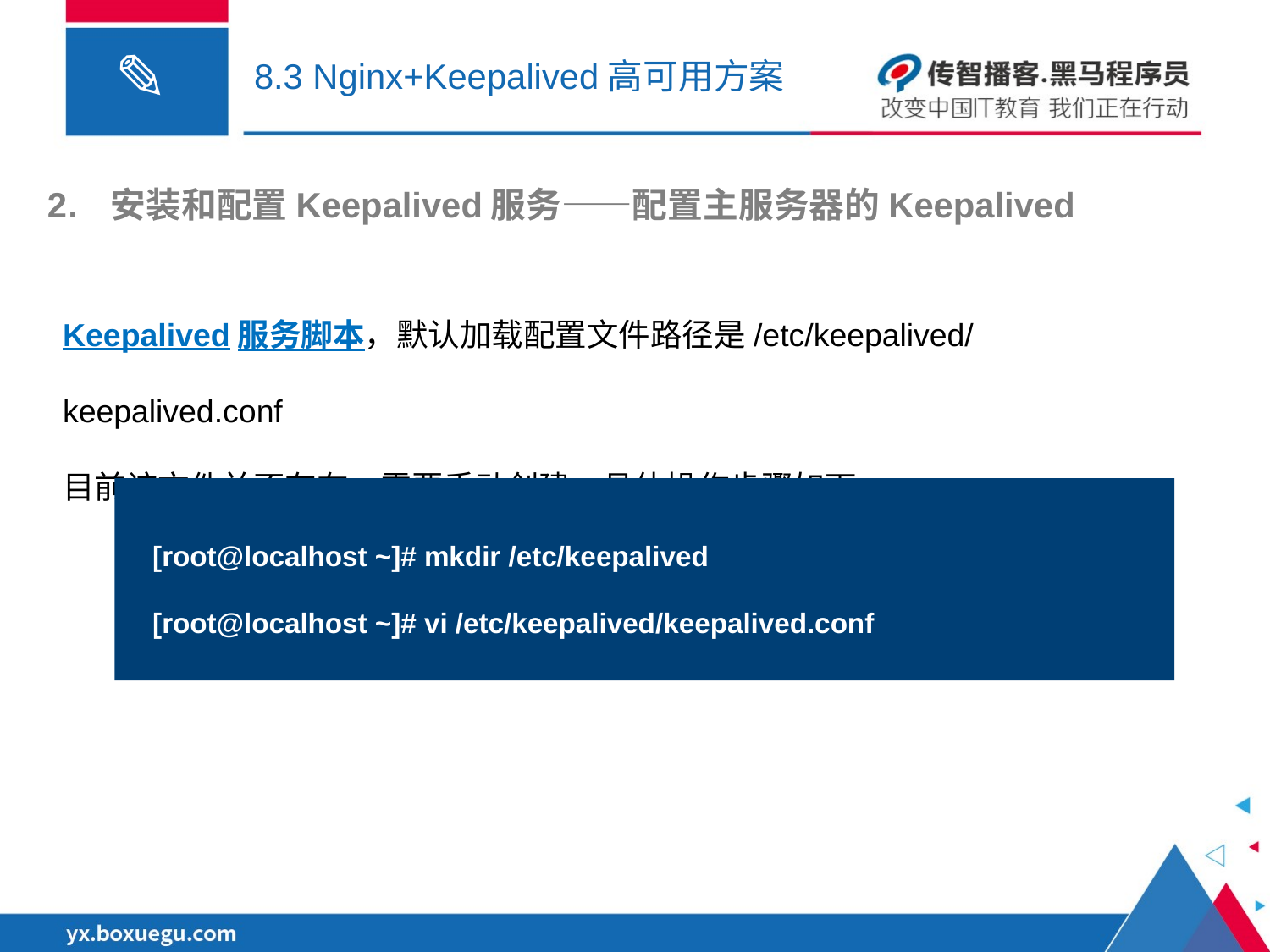

# 8.3 Nginx+Keepalived高可用方案
安装和配置Keepalived服务——配置主服务器的Keepalived
Keepalived服务脚本，默认加载配置文件路径是/etc/keepalived/keepalived.conf
目前该文件并不存在，需要手动创建，具体操作步骤如下。

[root@localhost ~]# mkdir /etc/keepalived
[root@localhost ~]# vi /etc/keepalived/keepalived.conf